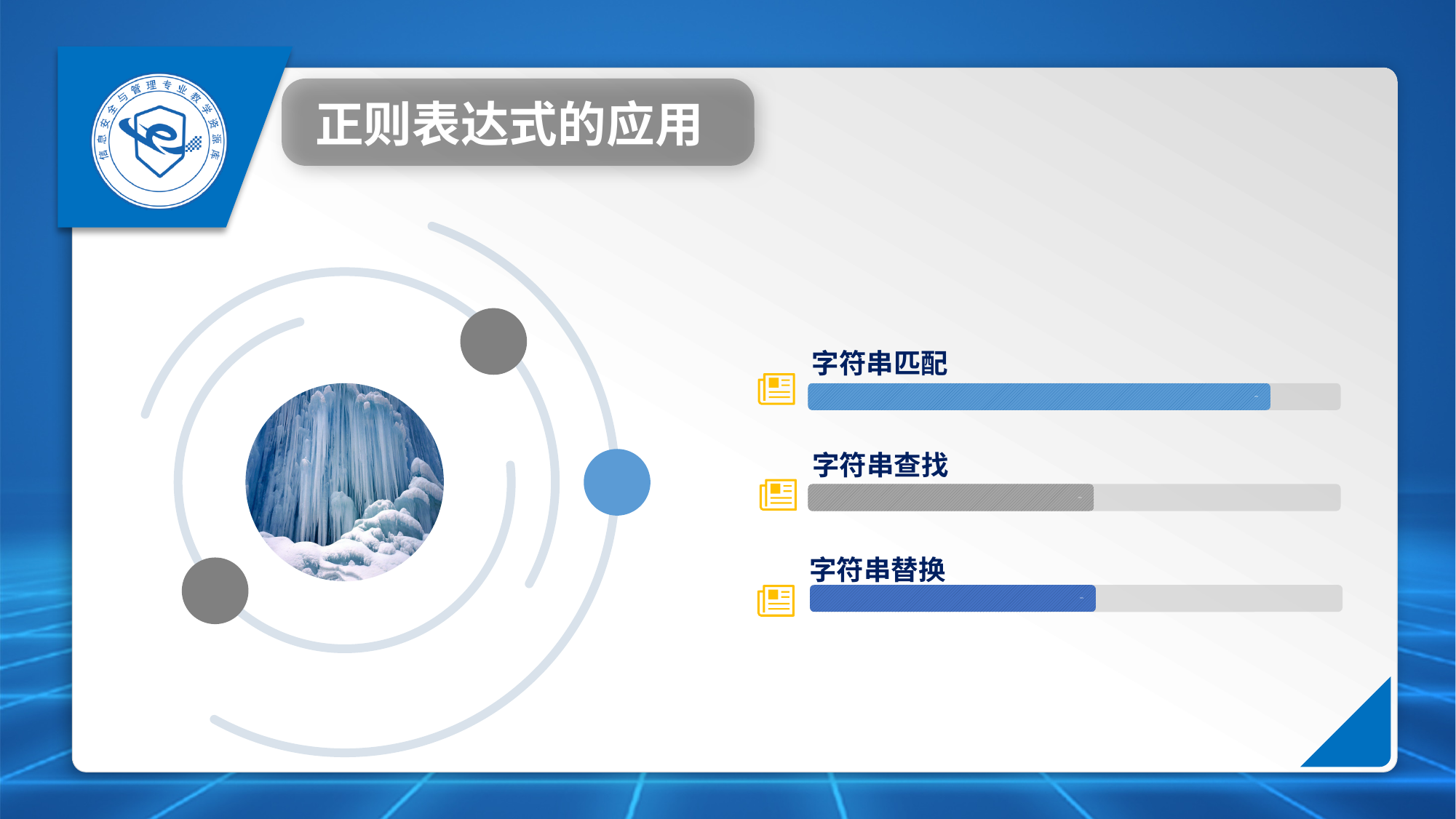

正则表达式的应用

字符串匹配

80%
字符串查找

58%
字符串替换

58%